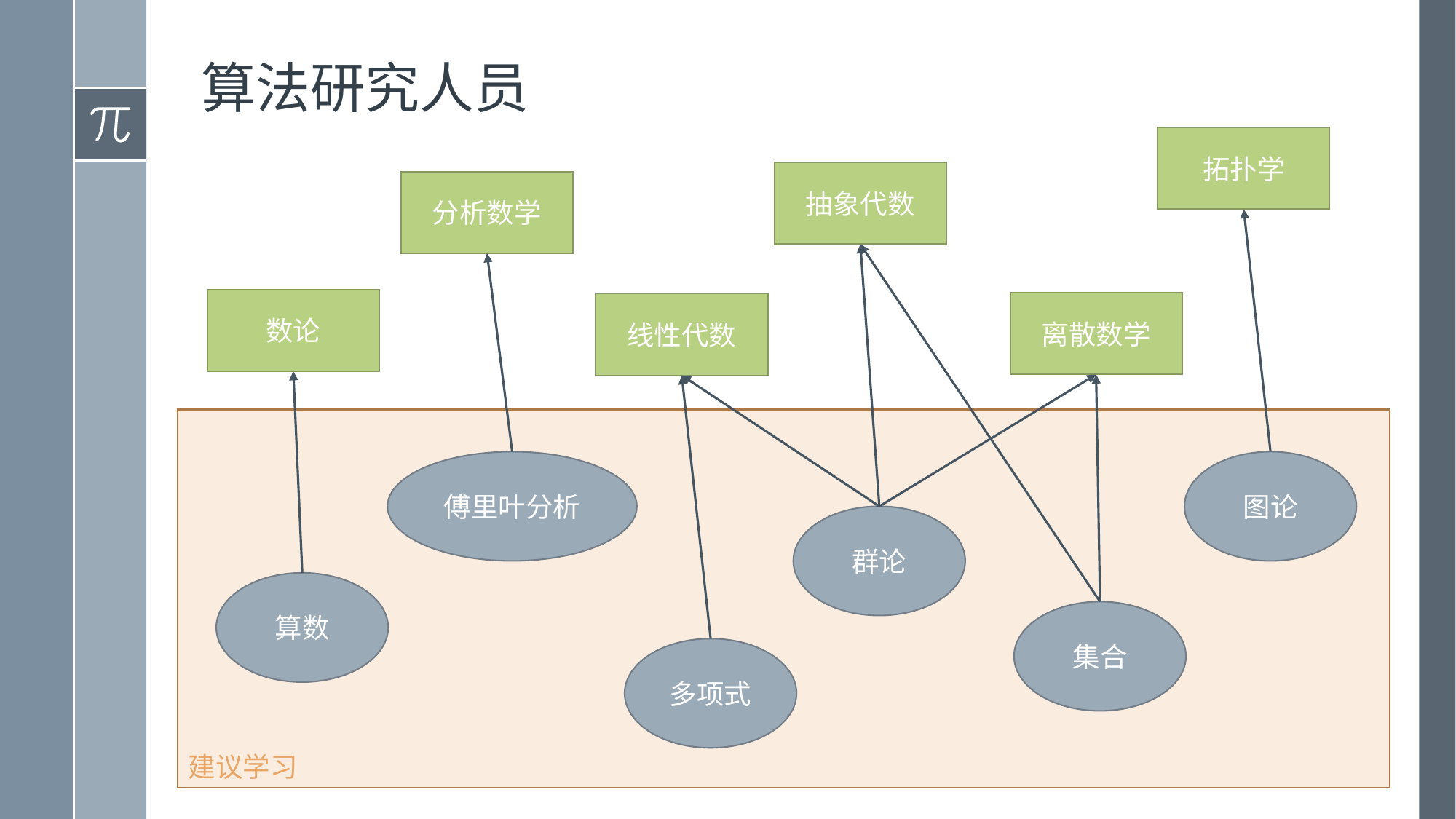

# 算法研究人员
拓扑学
抽象代数
分析数学
数论
离散数学
线性代数
建议学习
傅里叶分析
图论
群论
算数
集合
多项式